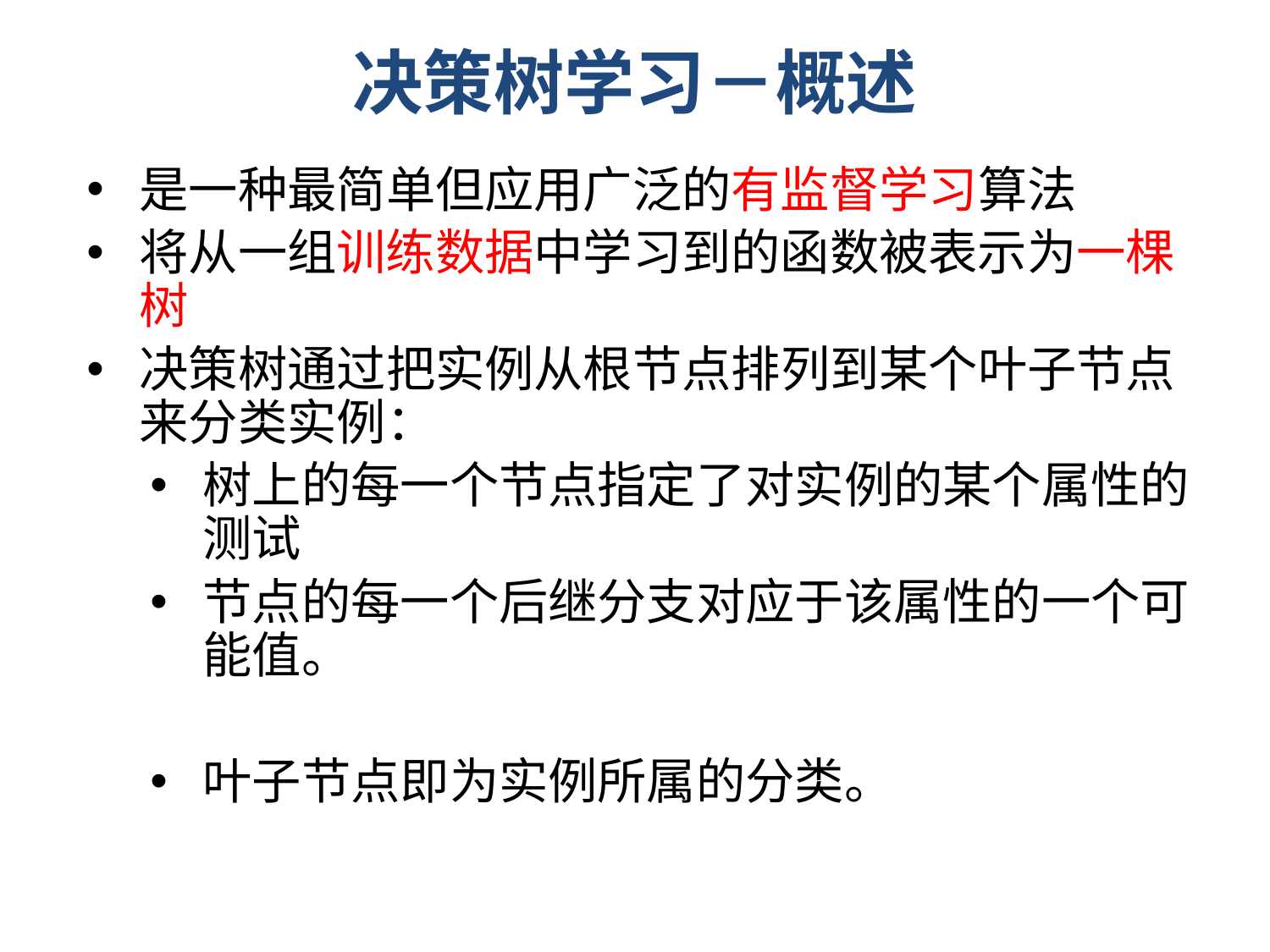

决策树学习－概述
是一种最简单但应用广泛的有监督学习算法
将从一组训练数据中学习到的函数被表示为一棵树
决策树通过把实例从根节点排列到某个叶子节点来分类实例：
树上的每一个节点指定了对实例的某个属性的测试
节点的每一个后继分支对应于该属性的一个可能值。

叶子节点即为实例所属的分类。